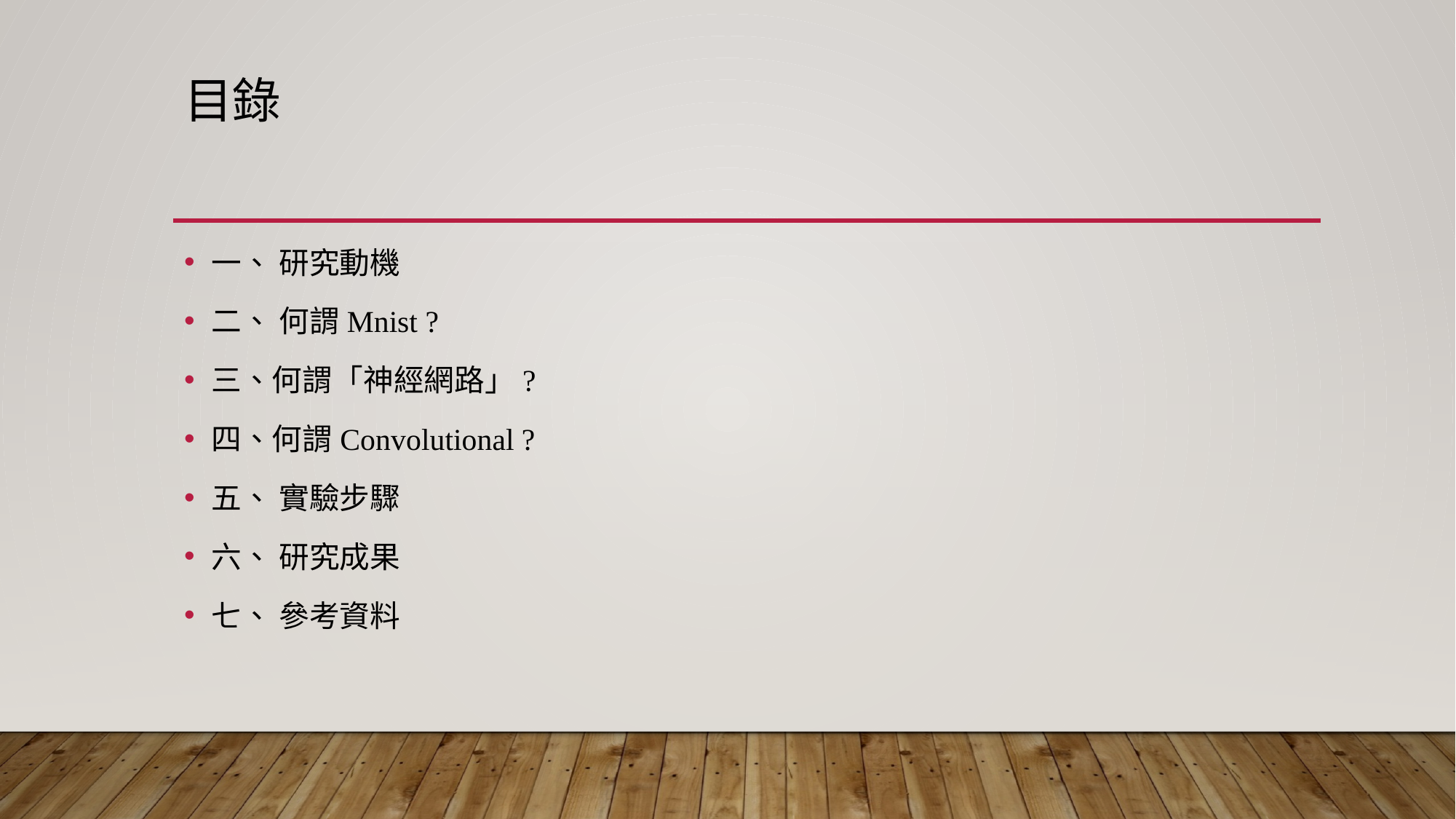

# 目錄
一、 研究動機
二、 何謂Mnist ?
三、何謂「神經網路」?
四、何謂Convolutional ?
五、 實驗步驟
六、 研究成果
七、 參考資料